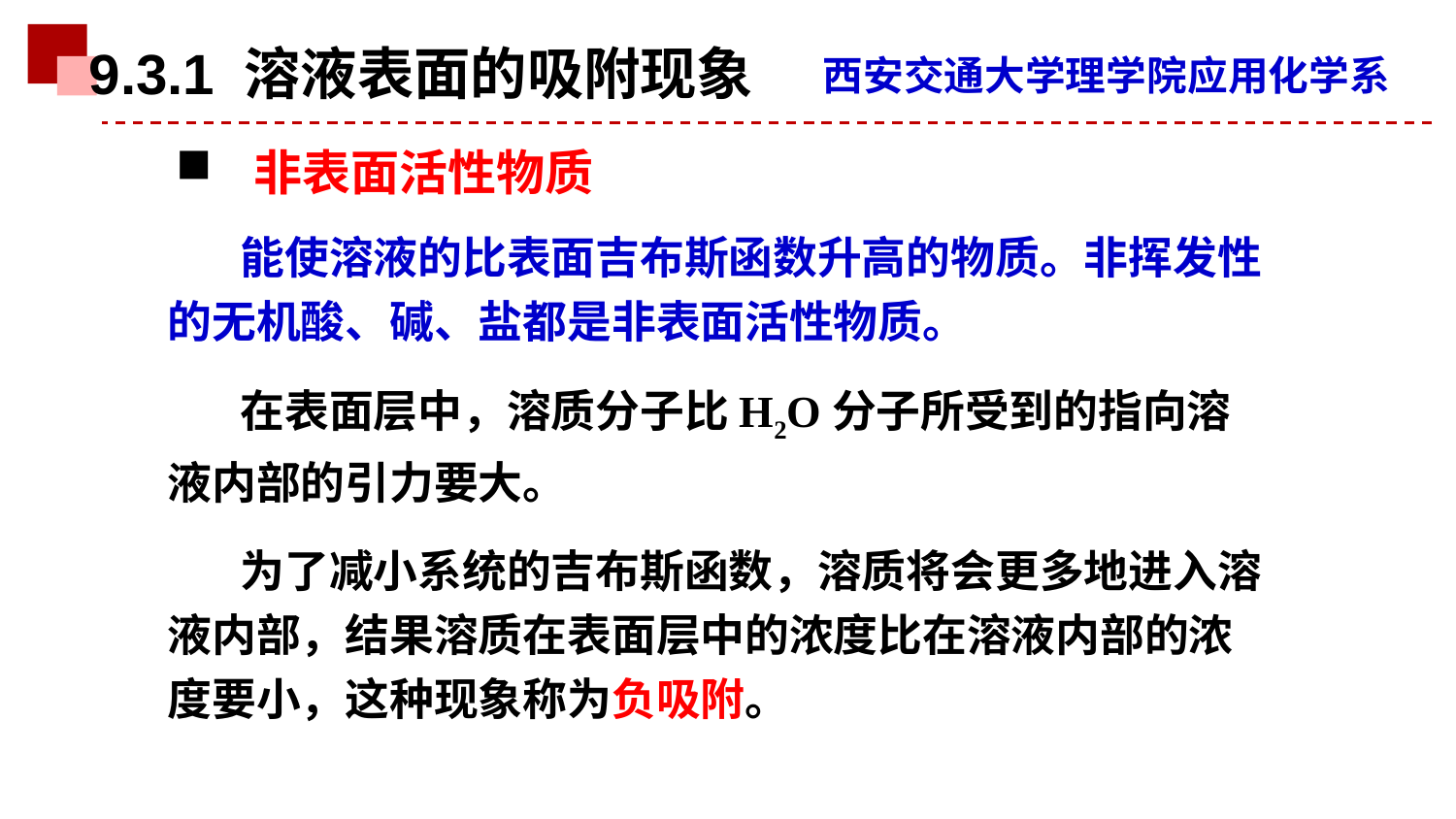

9.3.1 溶液表面的吸附现象
 非表面活性物质
能使溶液的比表面吉布斯函数升高的物质。非挥发性的无机酸、碱、盐都是非表面活性物质。
在表面层中，溶质分子比H2O分子所受到的指向溶液内部的引力要大。
为了减小系统的吉布斯函数，溶质将会更多地进入溶液内部，结果溶质在表面层中的浓度比在溶液内部的浓度要小，这种现象称为负吸附。